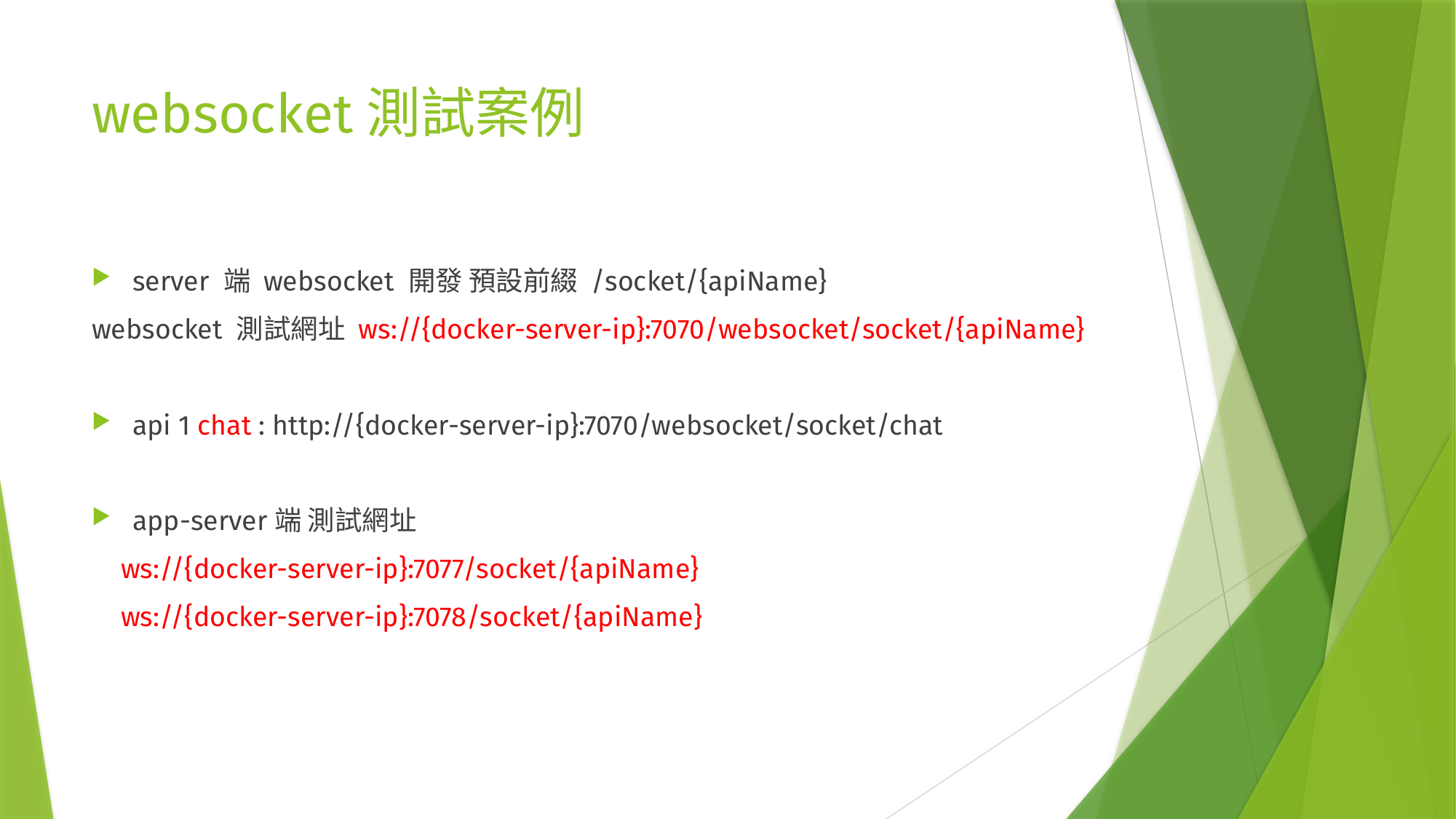

# websocket測試案例
server 端 websocket 開發 預設前綴 /socket/{apiName}
websocket 測試網址 ws://{docker-server-ip}:7070/websocket/socket/{apiName}

api 1 chat : http://{docker-server-ip}:7070/websocket/socket/chat

app-server端 測試網址
    ws://{docker-server-ip}:7077/socket/{apiName}
    ws://{docker-server-ip}:7078/socket/{apiName}